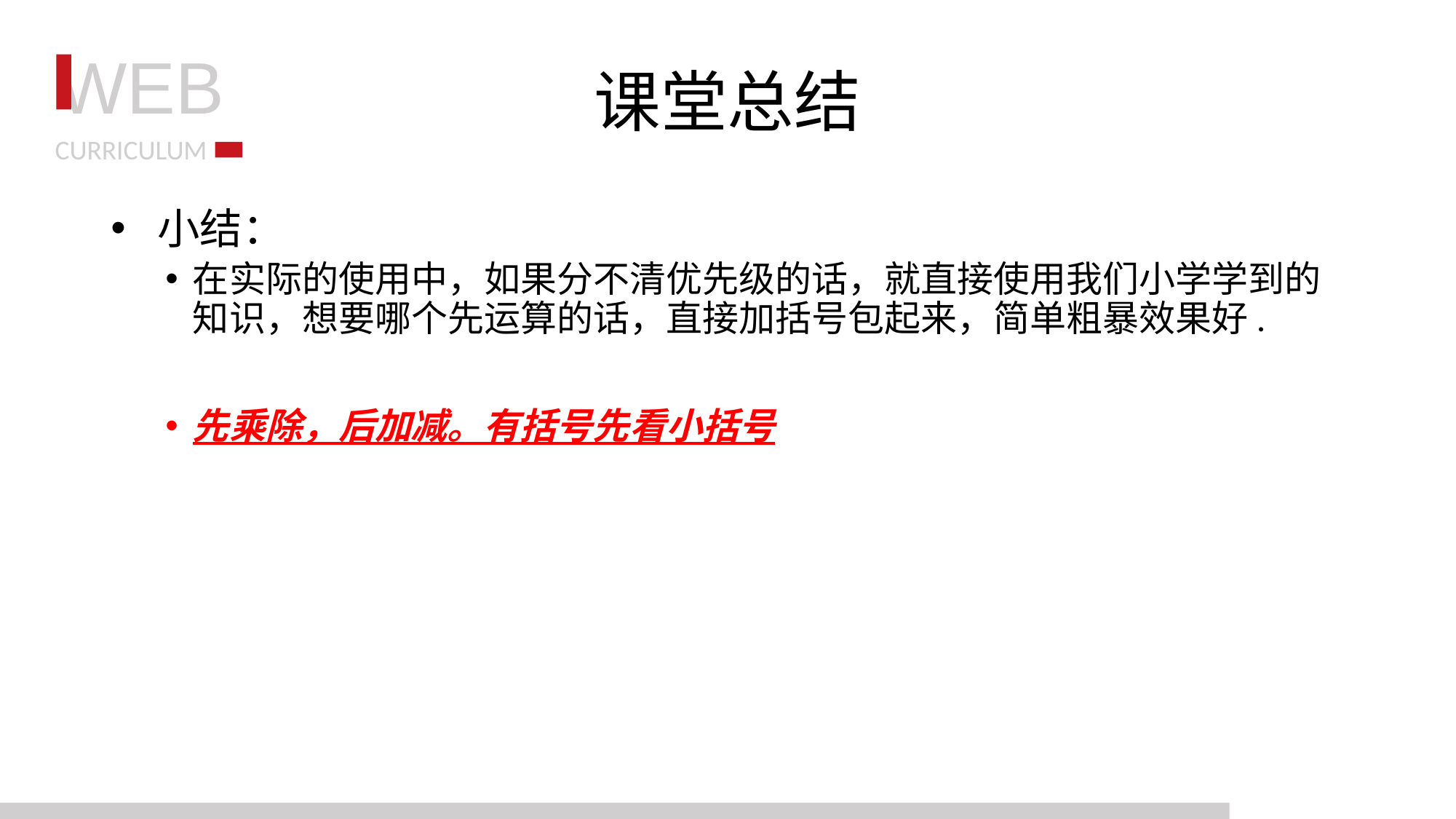

# 课堂总结
 小结：
在实际的使用中，如果分不清优先级的话，就直接使用我们小学学到的知识，想要哪个先运算的话，直接加括号包起来，简单粗暴效果好.

先乘除，后加减。有括号先看小括号